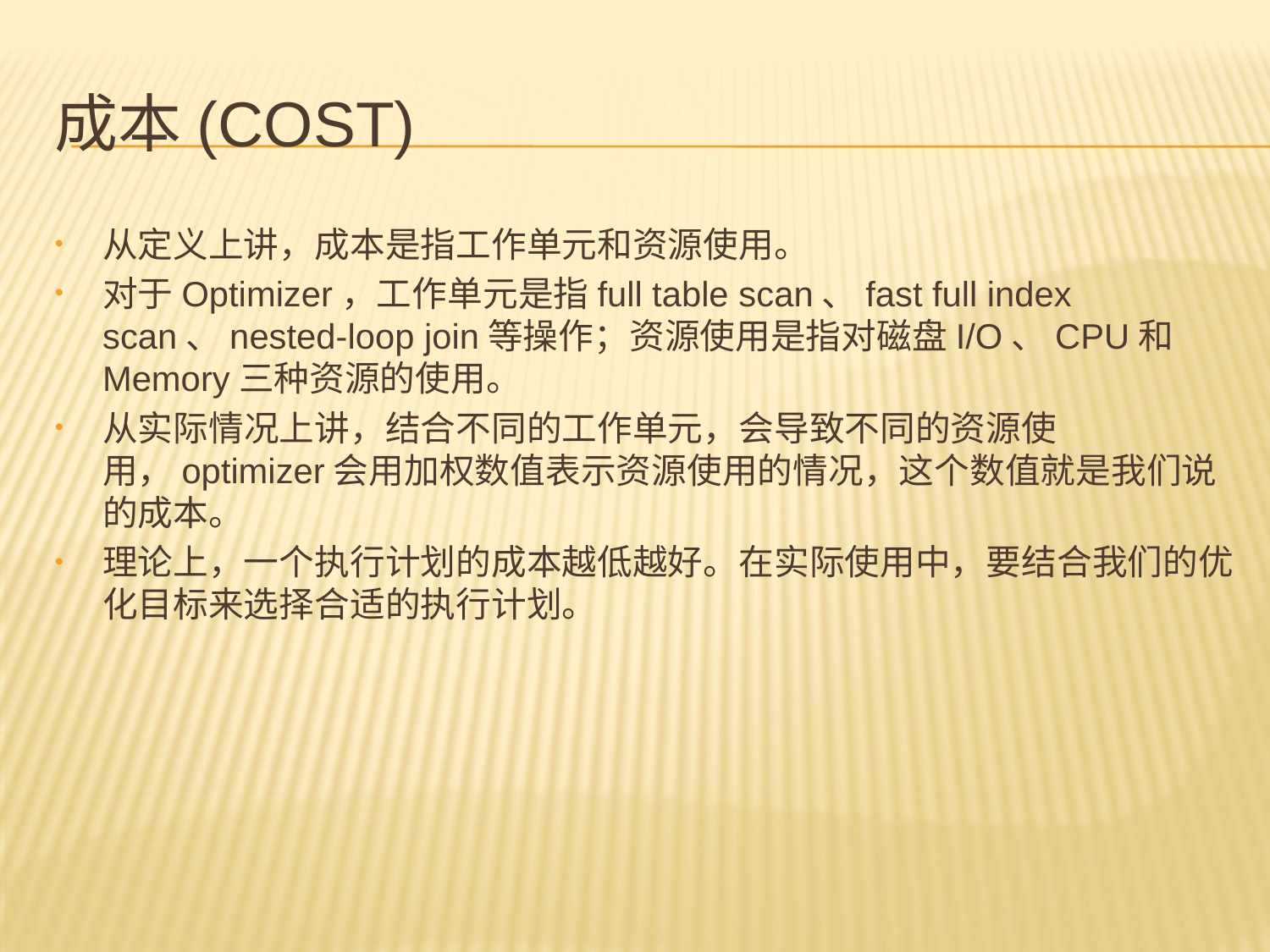

# 成本(Cost)
从定义上讲，成本是指工作单元和资源使用。
对于Optimizer，工作单元是指full table scan、fast full index scan、nested-loop join等操作；资源使用是指对磁盘I/O、CPU和Memory三种资源的使用。
从实际情况上讲，结合不同的工作单元，会导致不同的资源使用，optimizer会用加权数值表示资源使用的情况，这个数值就是我们说的成本。
理论上，一个执行计划的成本越低越好。在实际使用中，要结合我们的优化目标来选择合适的执行计划。